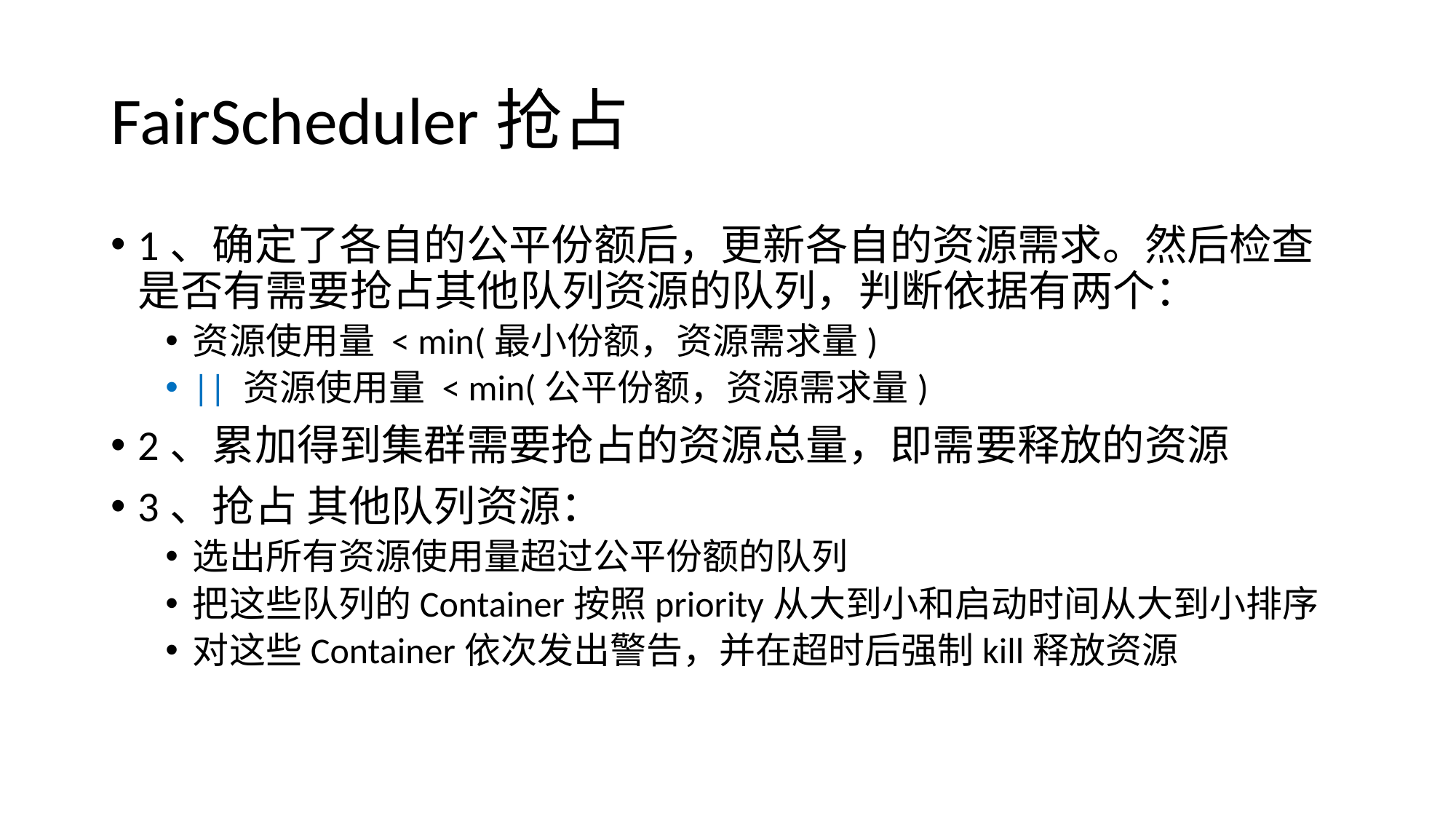

# FairScheduler抢占
1、确定了各自的公平份额后，更新各自的资源需求。然后检查是否有需要抢占其他队列资源的队列，判断依据有两个：
资源使用量 < min(最小份额，资源需求量)
|| 资源使用量 < min(公平份额，资源需求量)
2、累加得到集群需要抢占的资源总量，即需要释放的资源
3、抢占 其他队列资源：
选出所有资源使用量超过公平份额的队列
把这些队列的Container按照priority从大到小和启动时间从大到小排序
对这些Container依次发出警告，并在超时后强制kill释放资源